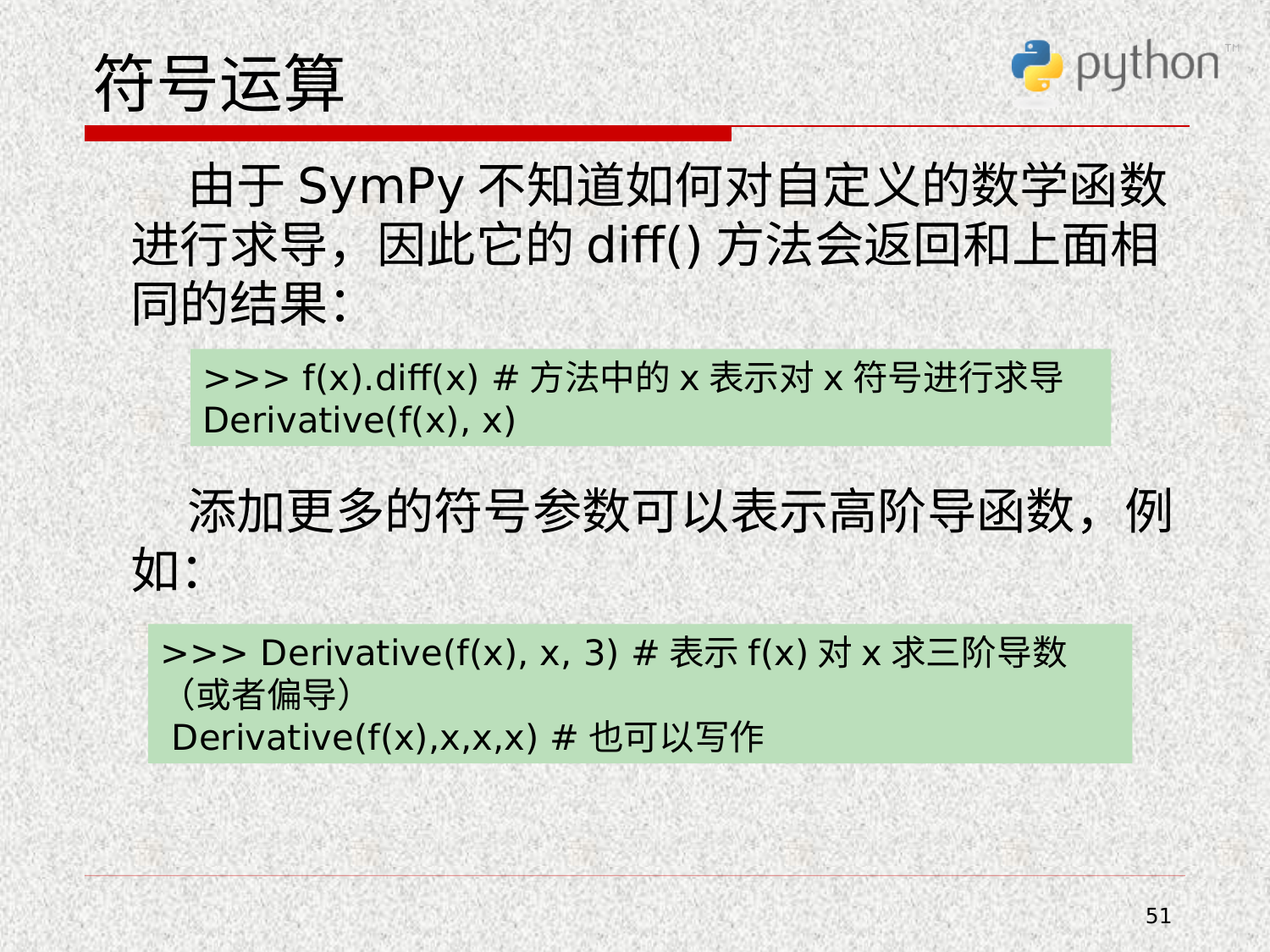

# 符号运算
          由于SymPy不知道如何对自定义的数学函数进行求导，因此它的diff()方法会返回和上面相同的结果：

          添加更多的符号参数可以表示高阶导函数，例如：

>>> f(x).diff(x) #方法中的x表示对x符号进行求导
Derivative(f(x), x)
>>> Derivative(f(x), x, 3) #表示f(x)对x求三阶导数（或者偏导）
 Derivative(f(x),x,x,x) #也可以写作
51